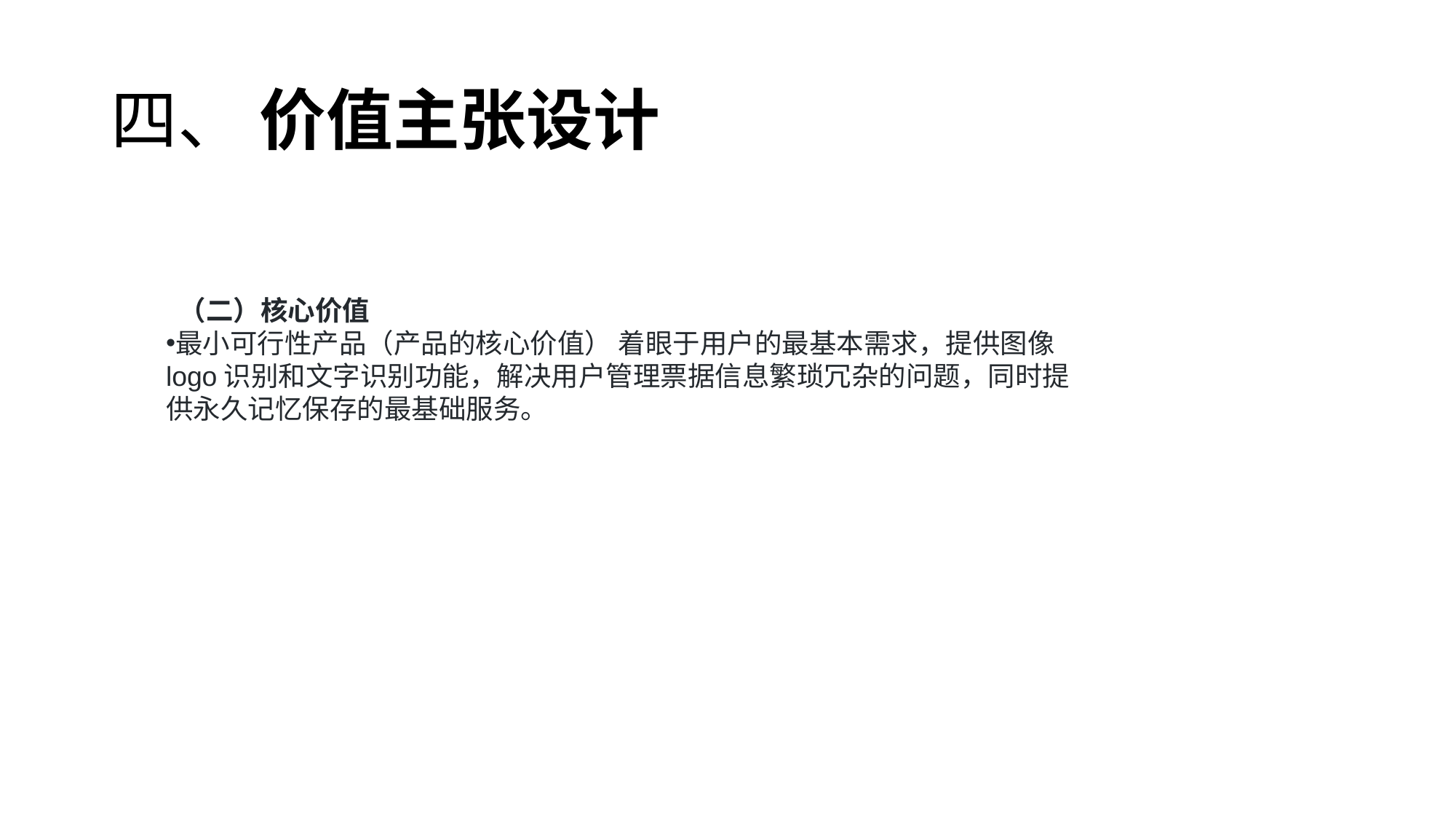

# 四、 价值主张设计
 （二）核心价值
最小可行性产品（产品的核心价值） 着眼于用户的最基本需求，提供图像logo识别和文字识别功能，解决用户管理票据信息繁琐冗杂的问题，同时提供永久记忆保存的最基础服务。